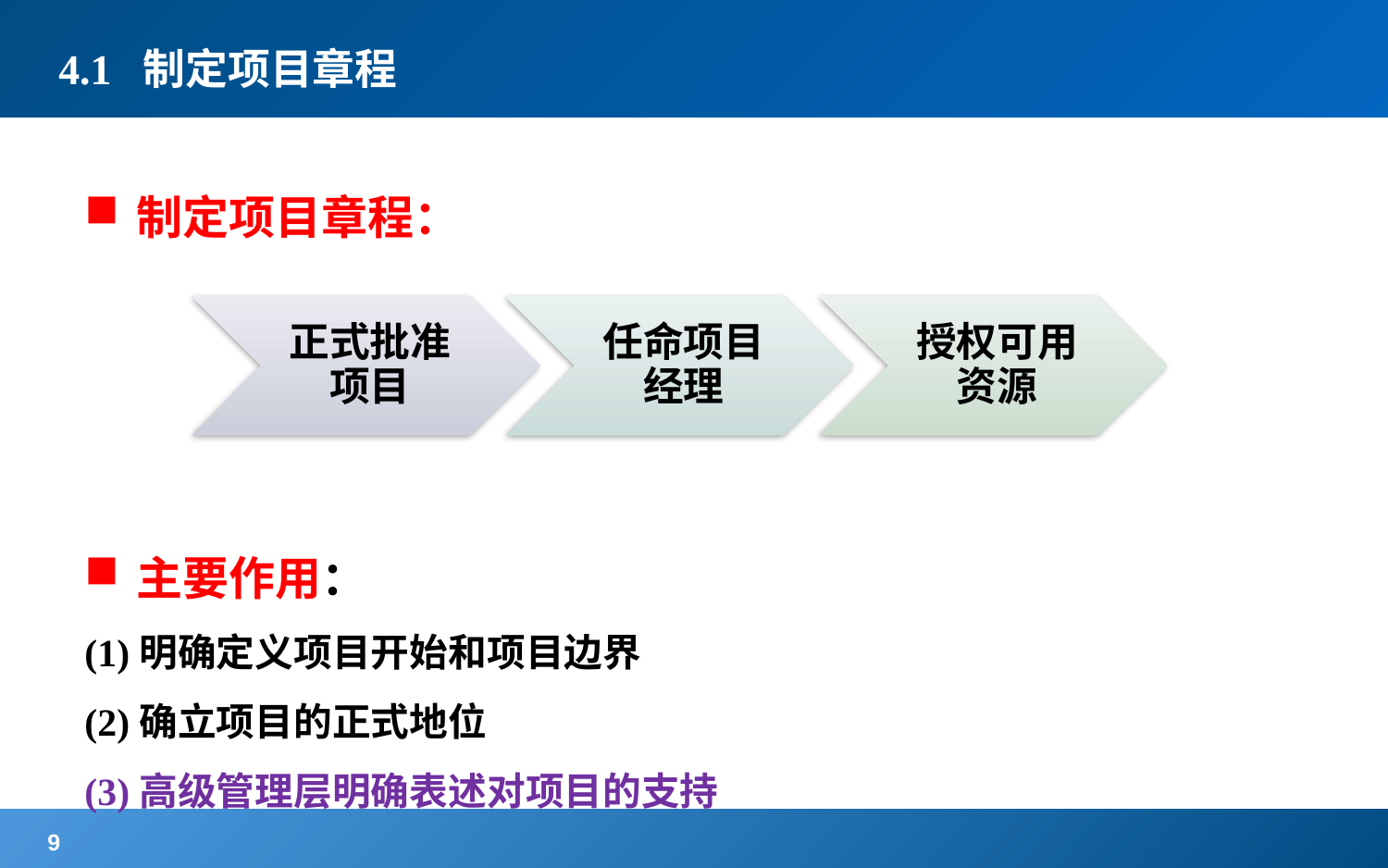

# 4.1  制定项目章程
制定项目章程：

主要作用：
(1)明确定义项目开始和项目边界
(2)确立项目的正式地位
(3)高级管理层明确表述对项目的支持

正式批准项目
任命项目经理
授权可用资源